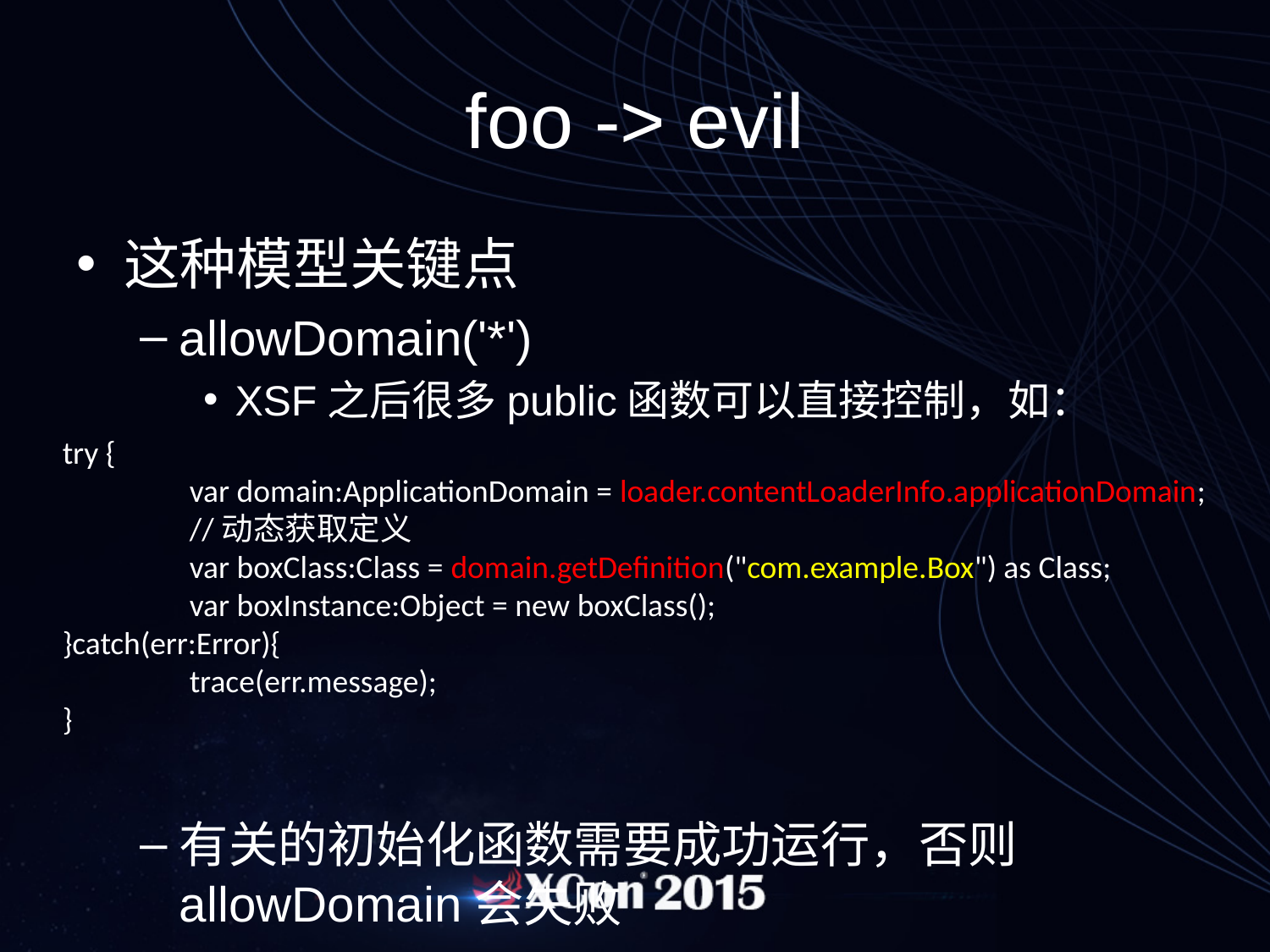

# foo -> evil
这种模型关键点
allowDomain('*')
XSF之后很多public函数可以直接控制，如：

有关的初始化函数需要成功运行，否则allowDomain会失败

try {
	var domain:ApplicationDomain = loader.contentLoaderInfo.applicationDomain;
	//动态获取定义
	var boxClass:Class = domain.getDefinition("com.example.Box") as Class;
	var boxInstance:Object = new boxClass();
}catch(err:Error){
	trace(err.message);
}